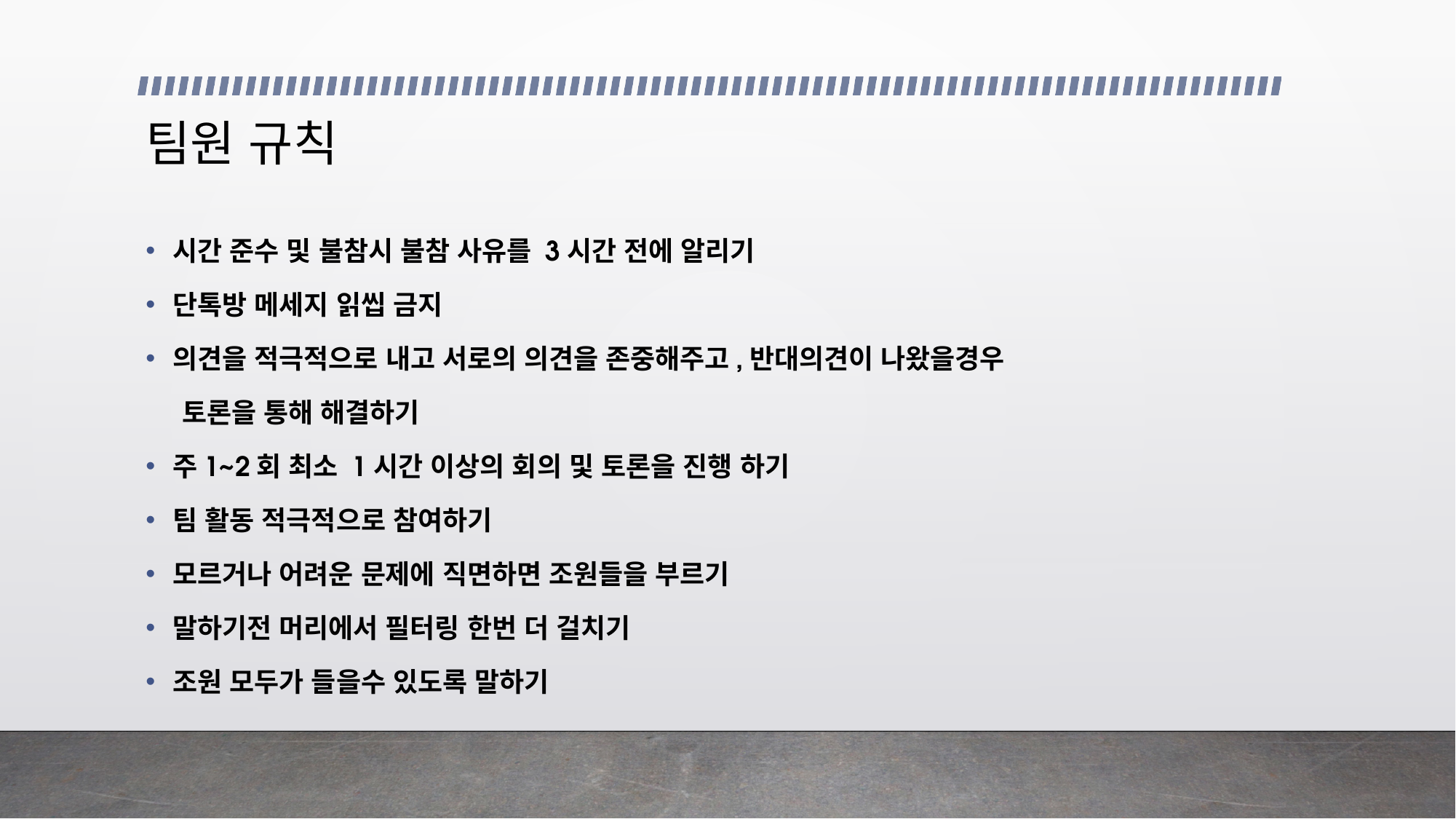

# 팀원 규칙
시간 준수 및 불참시 불참 사유를 3시간 전에 알리기
단톡방 메세지 읽씹 금지
의견을 적극적으로 내고 서로의 의견을 존중해주고,반대의견이 나왔을경우
    토론을 통해 해결하기
주1~2회 최소 1시간 이상의 회의 및 토론을 진행 하기
팀 활동 적극적으로 참여하기
모르거나 어려운 문제에 직면하면 조원들을 부르기
말하기전 머리에서 필터링 한번 더 걸치기
조원 모두가 들을수 있도록 말하기